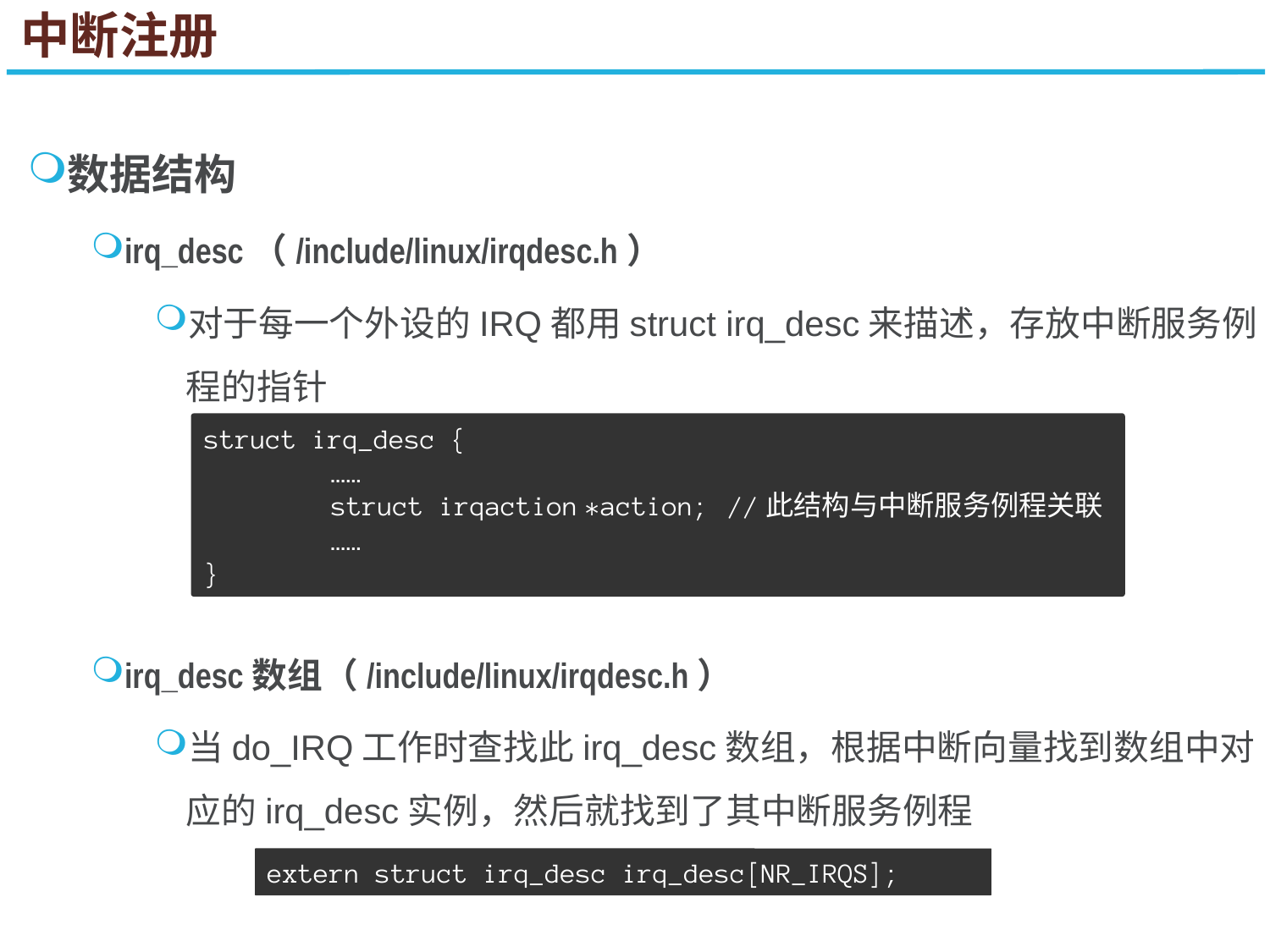

中断注册
数据结构
irq_desc（/include/linux/irqdesc.h）
对于每一个外设的IRQ都用struct irq_desc来描述，存放中断服务例程的指针

irq_desc数组（/include/linux/irqdesc.h）
当do_IRQ工作时查找此irq_desc数组，根据中断向量找到数组中对应的irq_desc实例，然后就找到了其中断服务例程

struct irq_desc {
	……
	struct irqaction	*action;	 //此结构与中断服务例程关联
	……
}
extern struct irq_desc irq_desc[NR_IRQS];